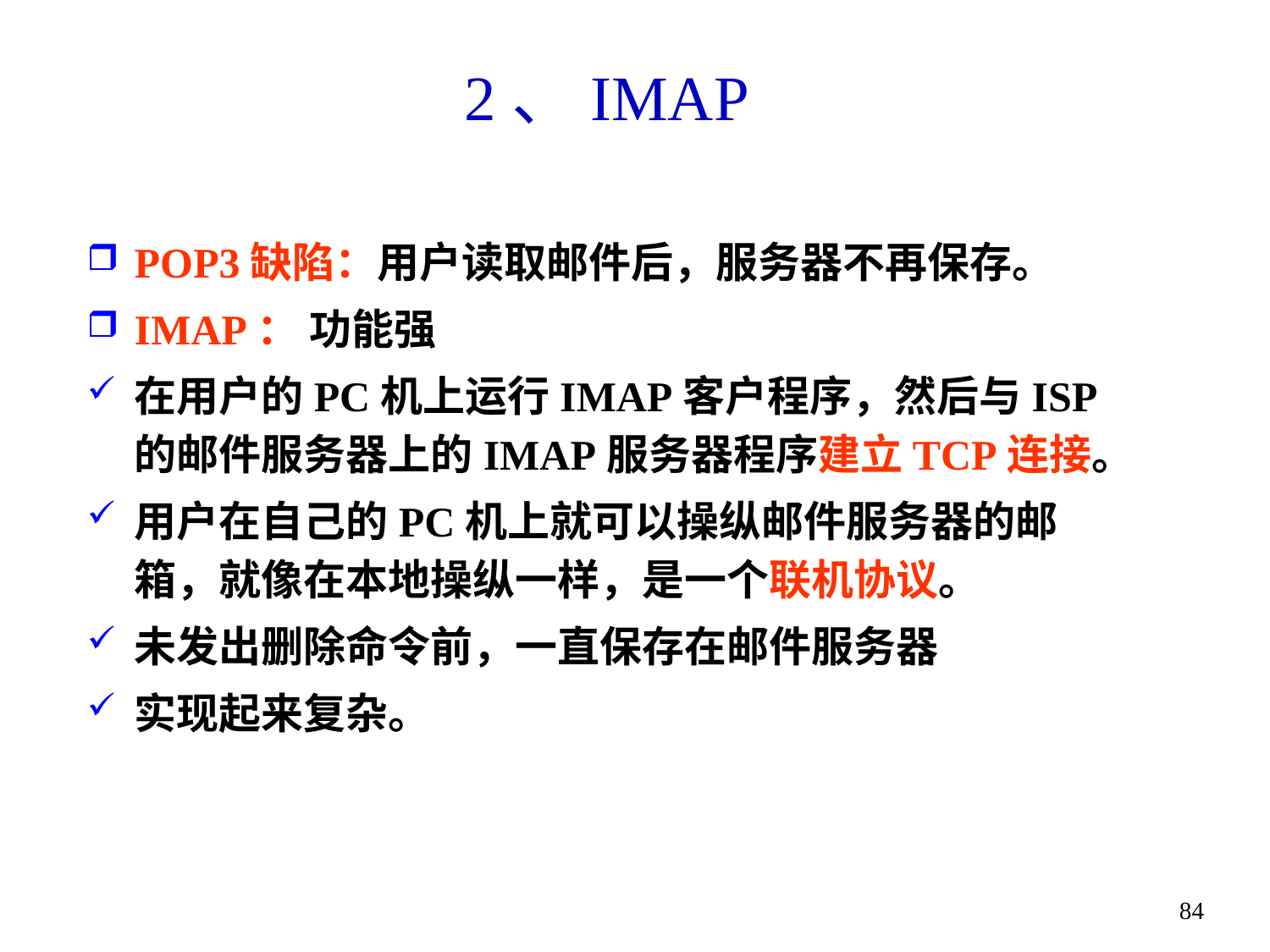

# 2、IMAP
POP3缺陷：用户读取邮件后，服务器不再保存。
IMAP： 功能强
在用户的PC机上运行IMAP客户程序，然后与ISP的邮件服务器上的IMAP服务器程序建立TCP连接。
用户在自己的PC机上就可以操纵邮件服务器的邮箱，就像在本地操纵一样，是一个联机协议。
未发出删除命令前，一直保存在邮件服务器
实现起来复杂。
84